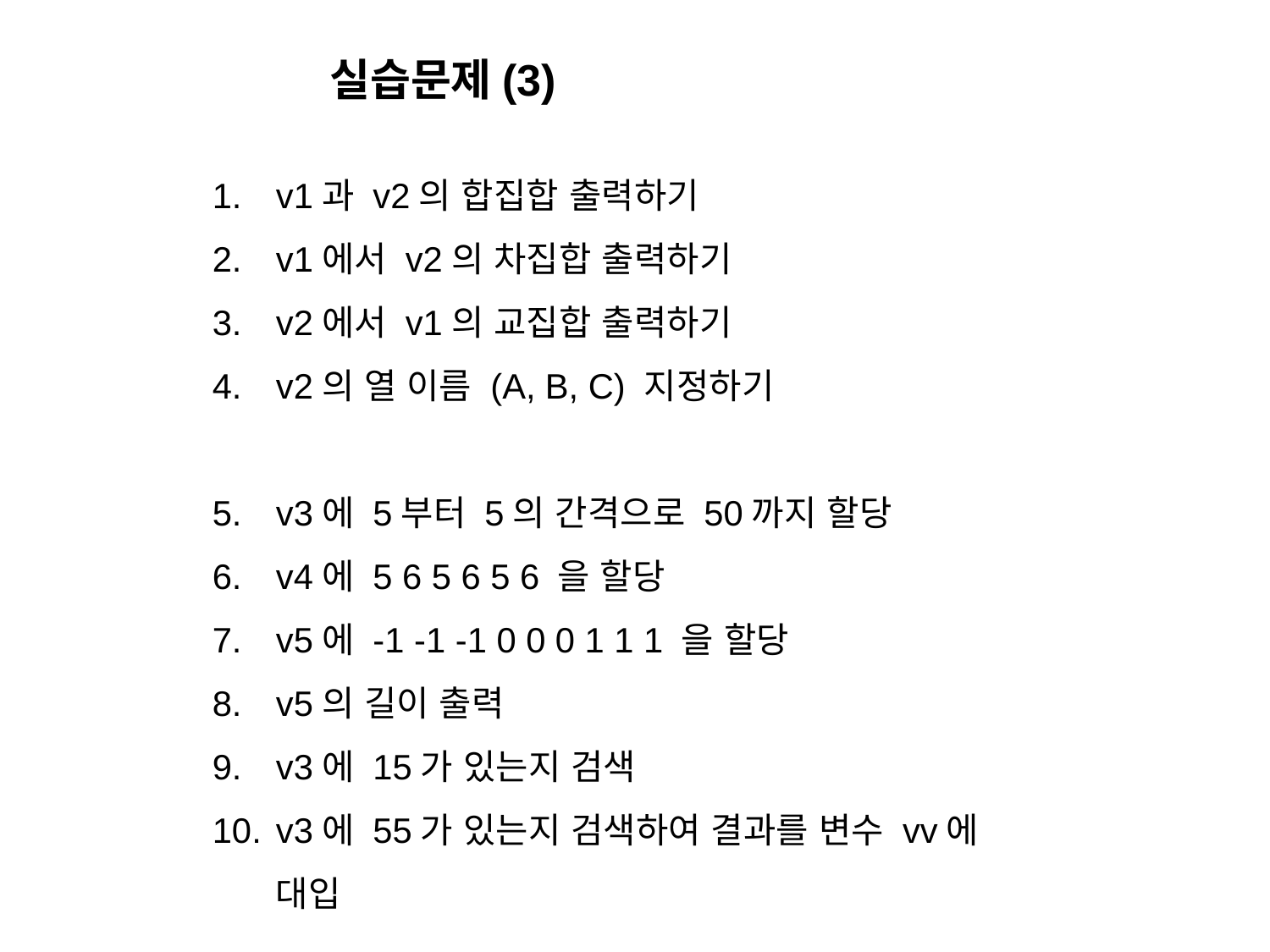

실습문제(3)
v1과 v2의 합집합 출력하기
v1에서 v2의 차집합 출력하기
v2에서 v1의 교집합 출력하기
v2의 열 이름 (A, B, C) 지정하기

v3에 5부터 5의 간격으로 50까지 할당
v4에 5 6 5 6 5 6 을 할당
v5에 -1 -1 -1 0 0 0 1 1 1 을 할당
v5의 길이 출력
v3에 15가 있는지 검색
v3에 55가 있는지 검색하여 결과를 변수 vv에 대입